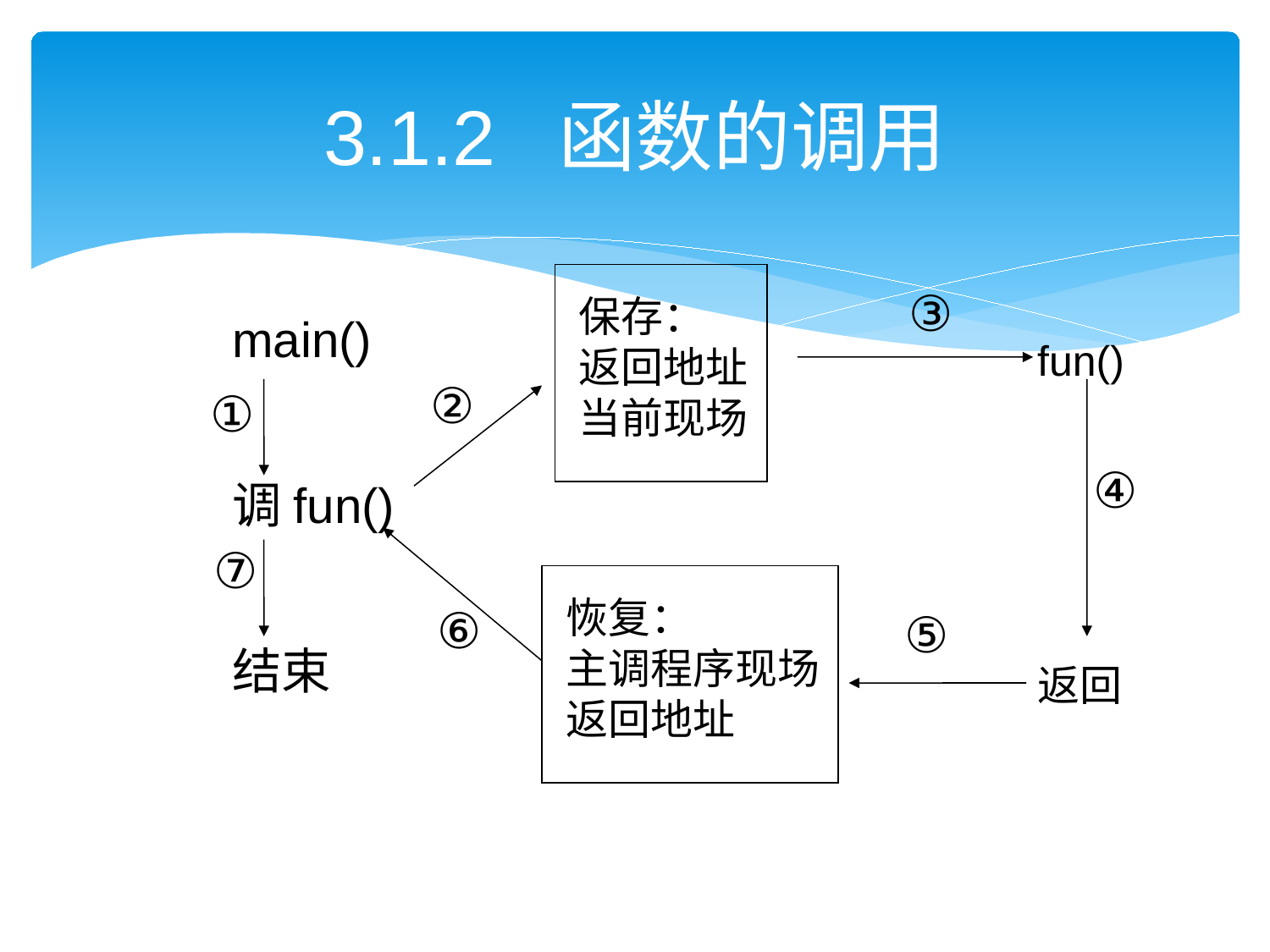

# 3.1.2  函数的调用
保存：
返回地址
当前现场
main()

调fun()

结束
③
fun()

返回

②

①

④

⑦

恢复：
主调程序现场
返回地址
⑥
⑤